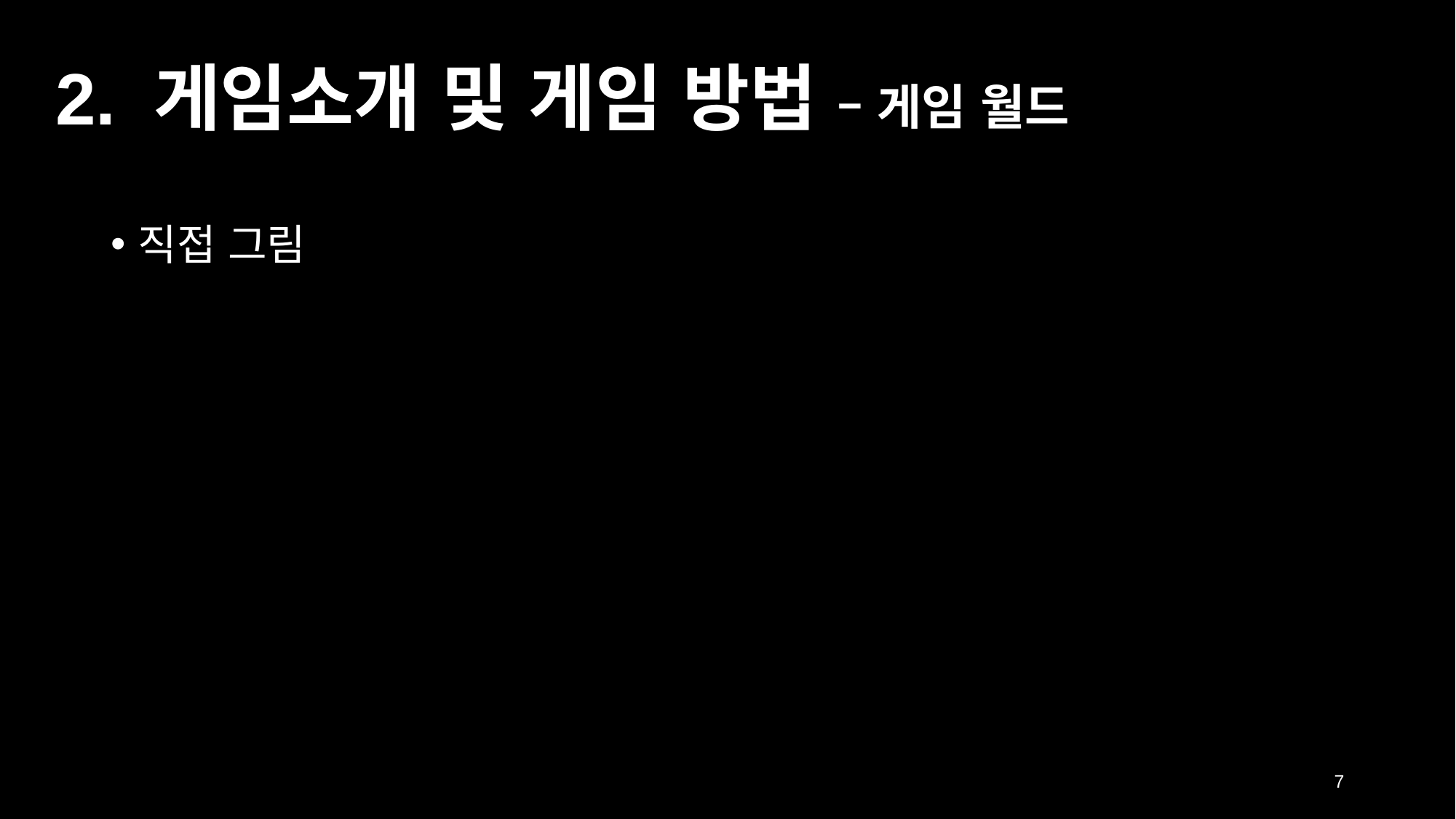

2. 게임소개 및 게임 방법 – 게임 월드
직접 그림
7